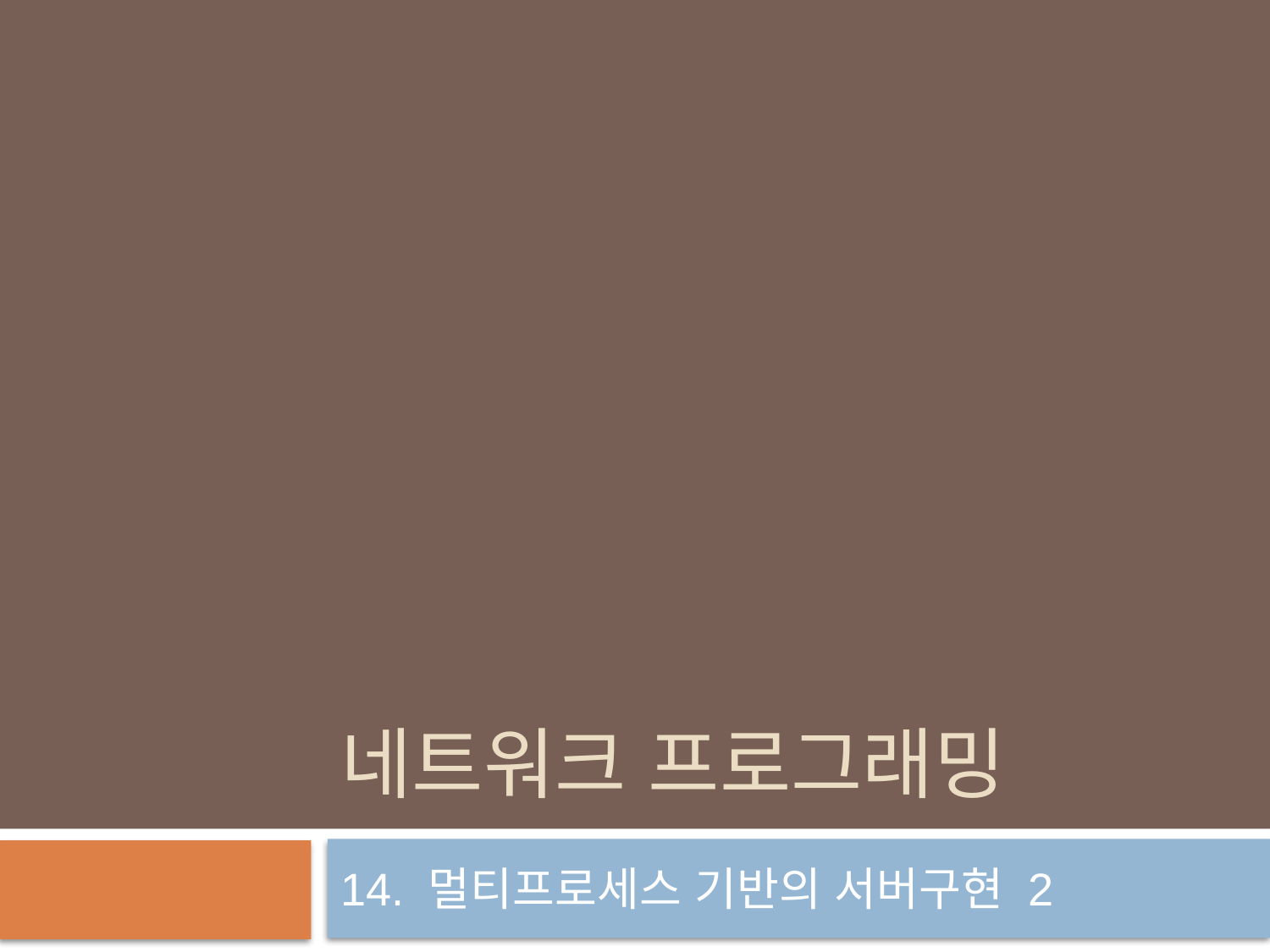

# 네트워크 프로그래밍
14. 멀티프로세스 기반의 서버구현 2